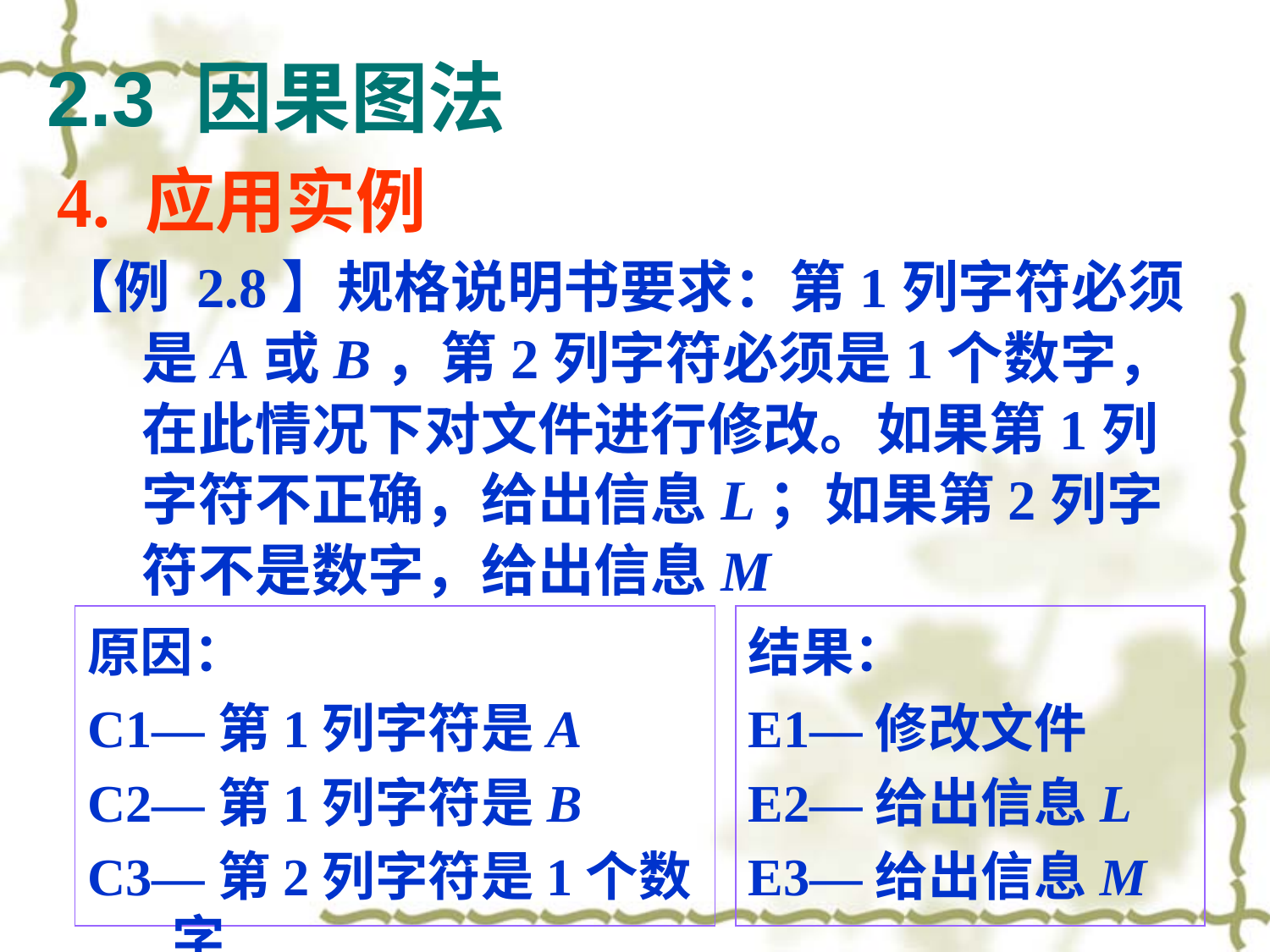

# 2.3 因果图法
4. 应用实例
【例 2.8】规格说明书要求：第1列字符必须是A或B，第2列字符必须是1个数字，在此情况下对文件进行修改。如果第1列字符不正确，给出信息L；如果第2列字符不是数字，给出信息M
原因：
C1—第1列字符是A
C2—第1列字符是B
C3—第2列字符是1个数字
结果：
E1—修改文件
E2—给出信息L
E3—给出信息M